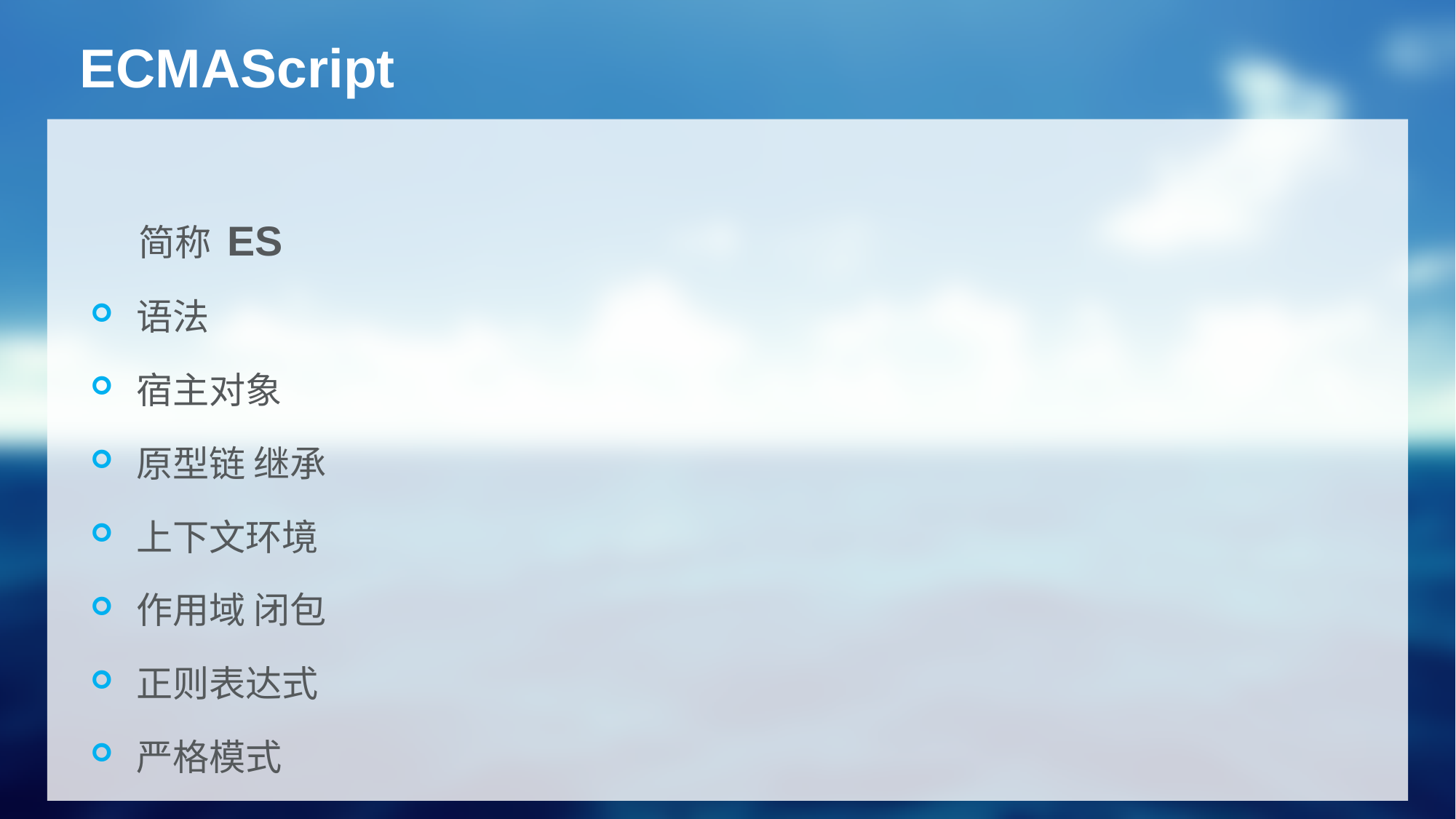

# ECMAScript
     简称 ES
语法
宿主对象
原型链 继承
上下文环境
作用域 闭包
正则表达式
严格模式